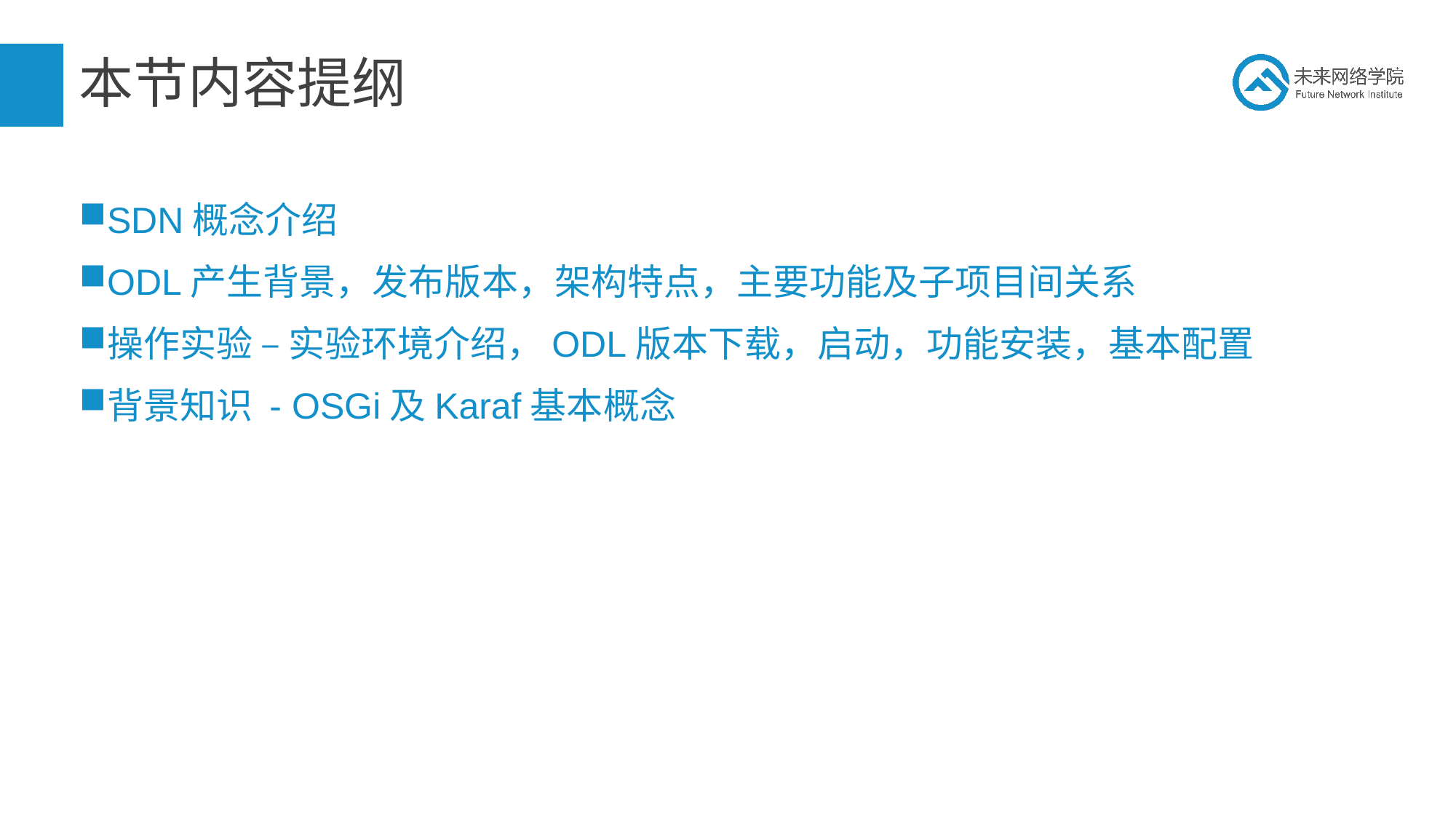

# 本节内容提纲
SDN概念介绍
ODL产生背景，发布版本，架构特点，主要功能及子项目间关系
操作实验 – 实验环境介绍，ODL版本下载，启动，功能安装，基本配置
背景知识 - OSGi及Karaf基本概念